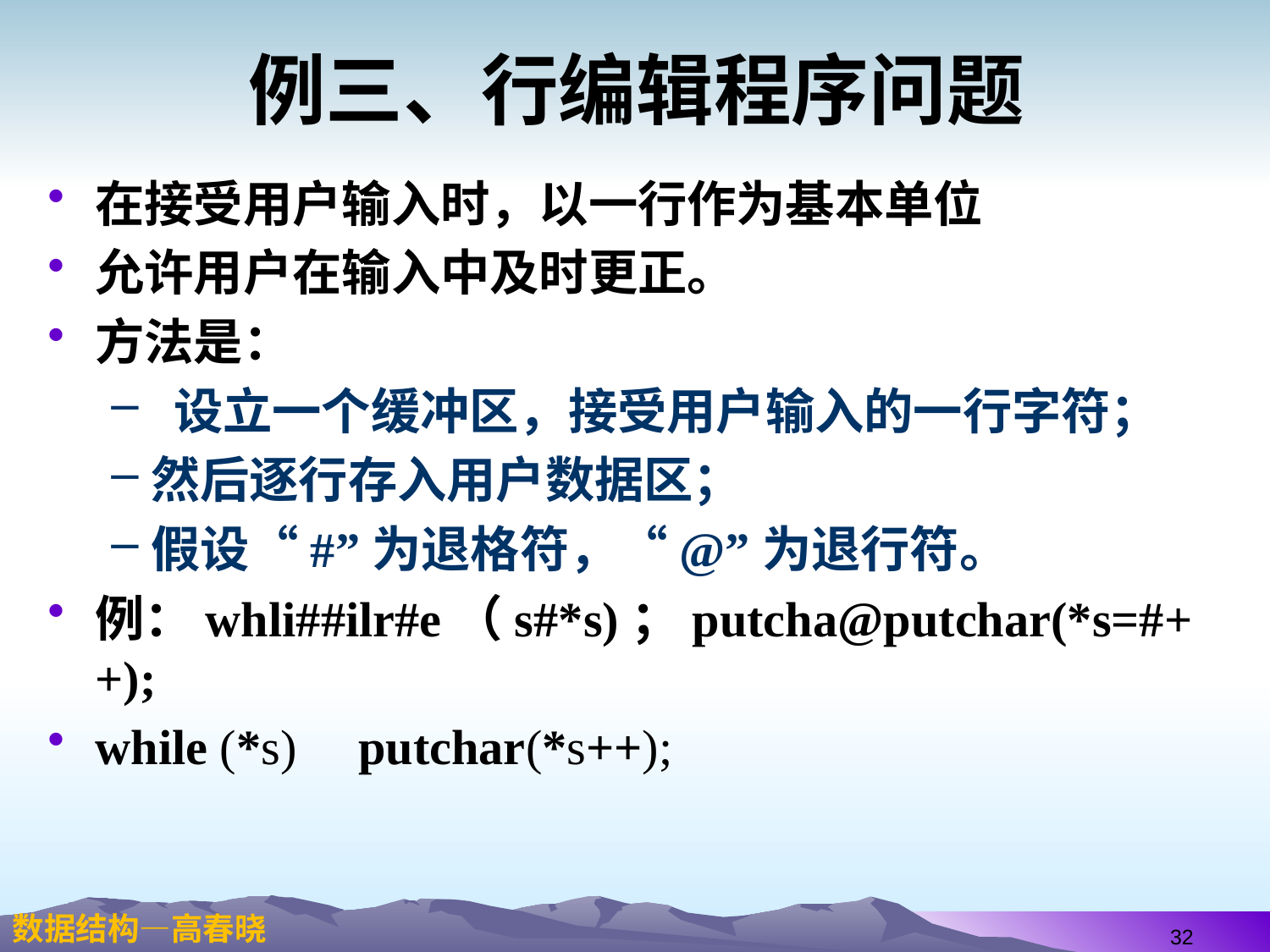

# 例三、行编辑程序问题
在接受用户输入时，以一行作为基本单位
允许用户在输入中及时更正。
方法是：
 设立一个缓冲区，接受用户输入的一行字符；
然后逐行存入用户数据区；
假设“#”为退格符，“@”为退行符。
例：whli##ilr#e（s#*s)；putcha@putchar(*s=#++);
while (*s)     putchar(*s++);
32